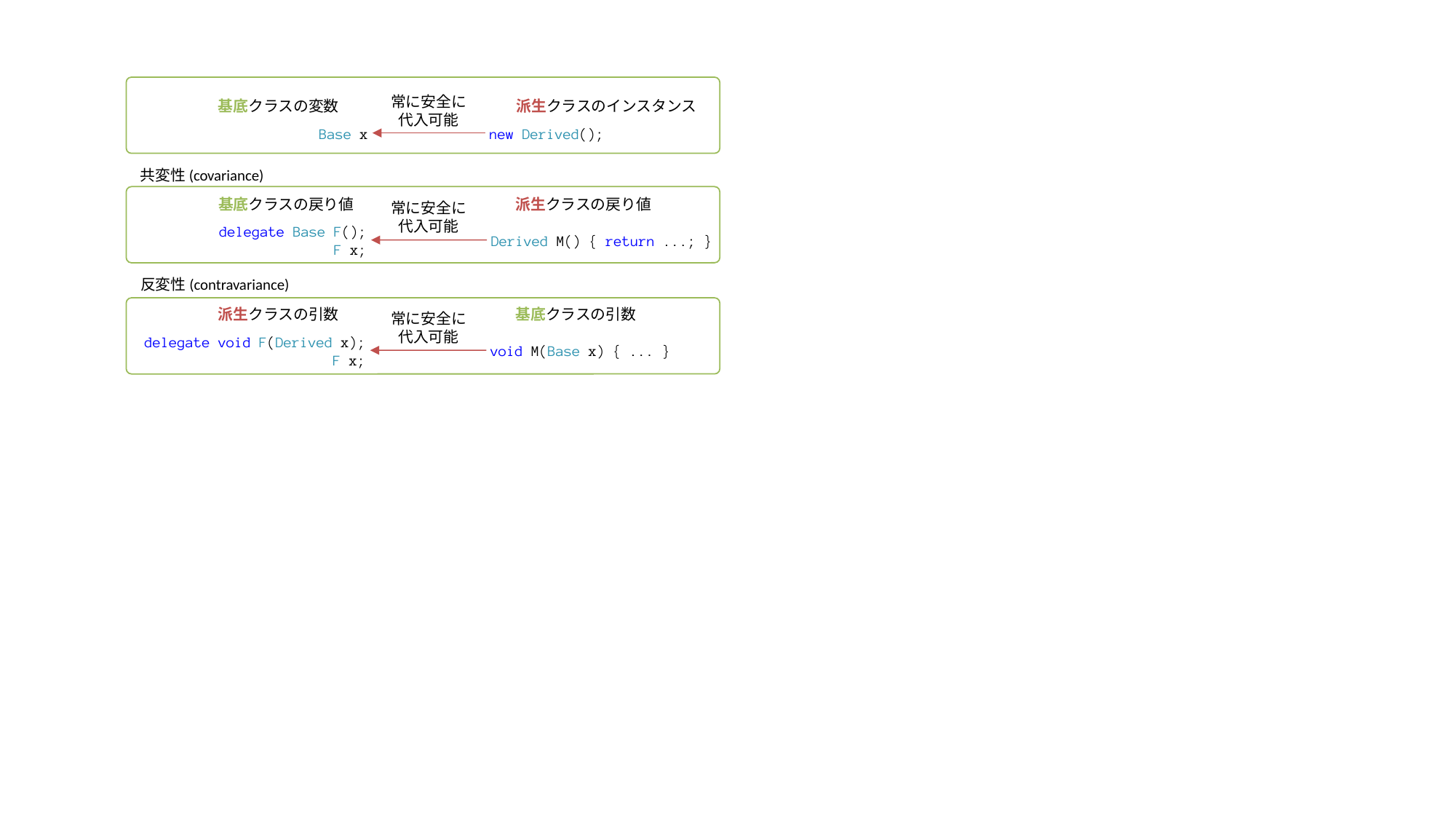

常に安全に
代入可能
基底クラスの変数
派生クラスのインスタンス
Base x
new Derived();
共変性(covariance)

基底クラスの戻り値
派生クラスの戻り値
常に安全に
代入可能
delegate Base F();
F x;
Derived M() { return ...; }
反変性(contravariance)

派生クラスの引数
基底クラスの引数
常に安全に
代入可能
delegate void F(Derived x);
F x;
void M(Base x) { ... }